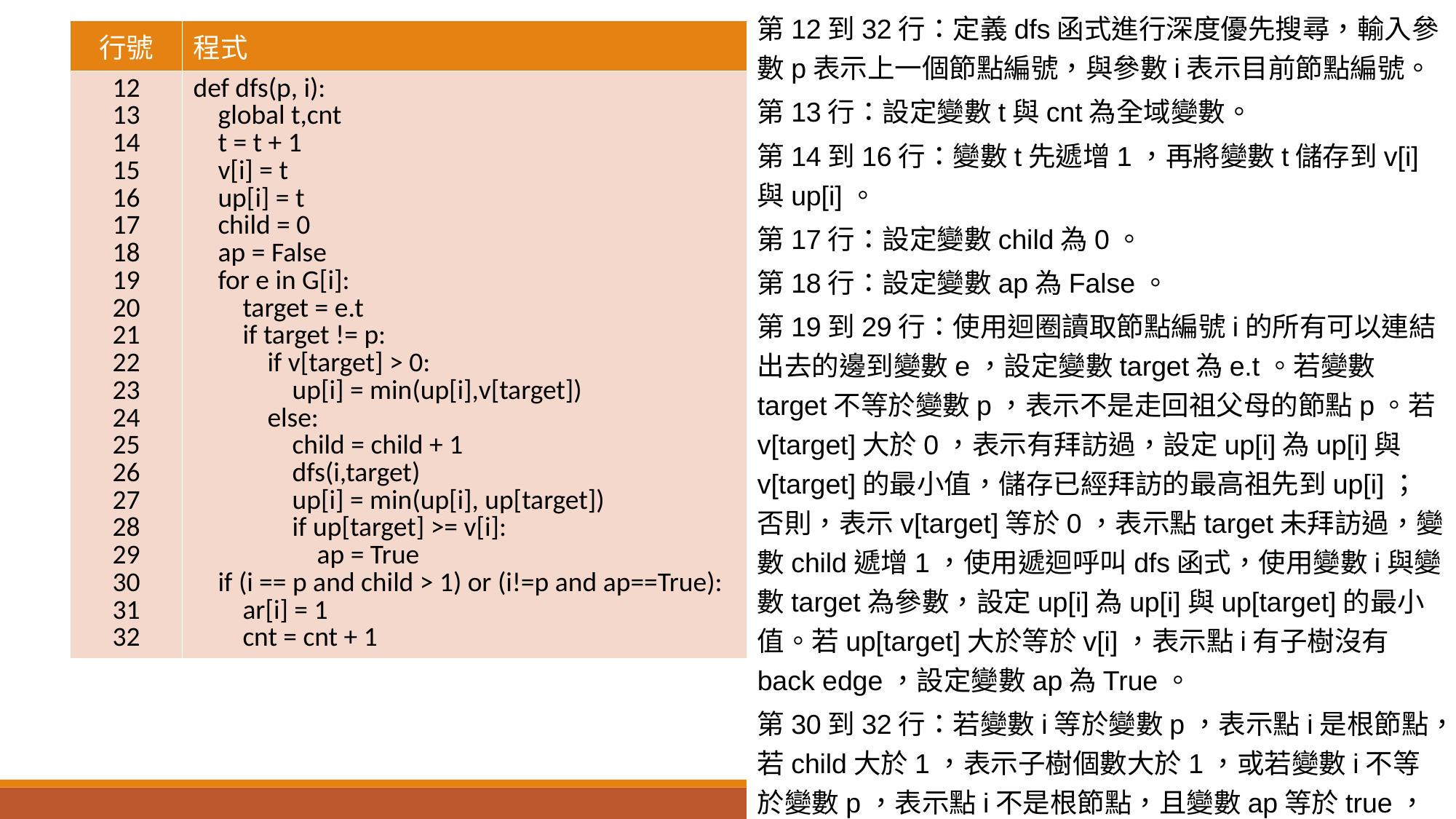

第12到32行：定義dfs函式進行深度優先搜尋，輸入參數p表示上一個節點編號，與參數i表示目前節點編號。
第13行：設定變數t與cnt為全域變數。
第14到16行：變數t先遞增1，再將變數t儲存到v[i]與up[i]。
第17行：設定變數child為0。
第18行：設定變數ap為False。
第19到29行：使用迴圈讀取節點編號i的所有可以連結出去的邊到變數e，設定變數target為e.t。若變數target不等於變數p，表示不是走回祖父母的節點p。若v[target]大於0，表示有拜訪過，設定up[i]為up[i]與v[target]的最小值，儲存已經拜訪的最高祖先到up[i]；否則，表示v[target]等於0，表示點target未拜訪過，變數child遞增1，使用遞迴呼叫dfs函式，使用變數i與變數target為參數，設定up[i]為up[i]與up[target]的最小值。若up[target]大於等於v[i]，表示點i有子樹沒有back edge，設定變數ap為True。
第30到32行：若變數i等於變數p，表示點i是根節點，若child大於1，表示子樹個數大於1，或若變數i不等於變數p，表示點i不是根節點，且變數ap等於true，則設定ar[i]為1，變數cnt遞增1。
| 行號 | 程式 |
| --- | --- |
| 12 13 14 15 16 17 18 19 20 21 22 23 24 25 26 27 28 29 30 31 32 | def dfs(p, i): global t,cnt t = t + 1 v[i] = t up[i] = t child = 0 ap = False for e in G[i]: target = e.t if target != p: if v[target] > 0: up[i] = min(up[i],v[target]) else: child = child + 1 dfs(i,target) up[i] = min(up[i], up[target]) if up[target] >= v[i]: ap = True if (i == p and child > 1) or (i!=p and ap==True): ar[i] = 1 cnt = cnt + 1 |
# 12-4-1　找出關鍵的路口 (12-4-1-找出關鍵的路口.py)
程式碼與解說